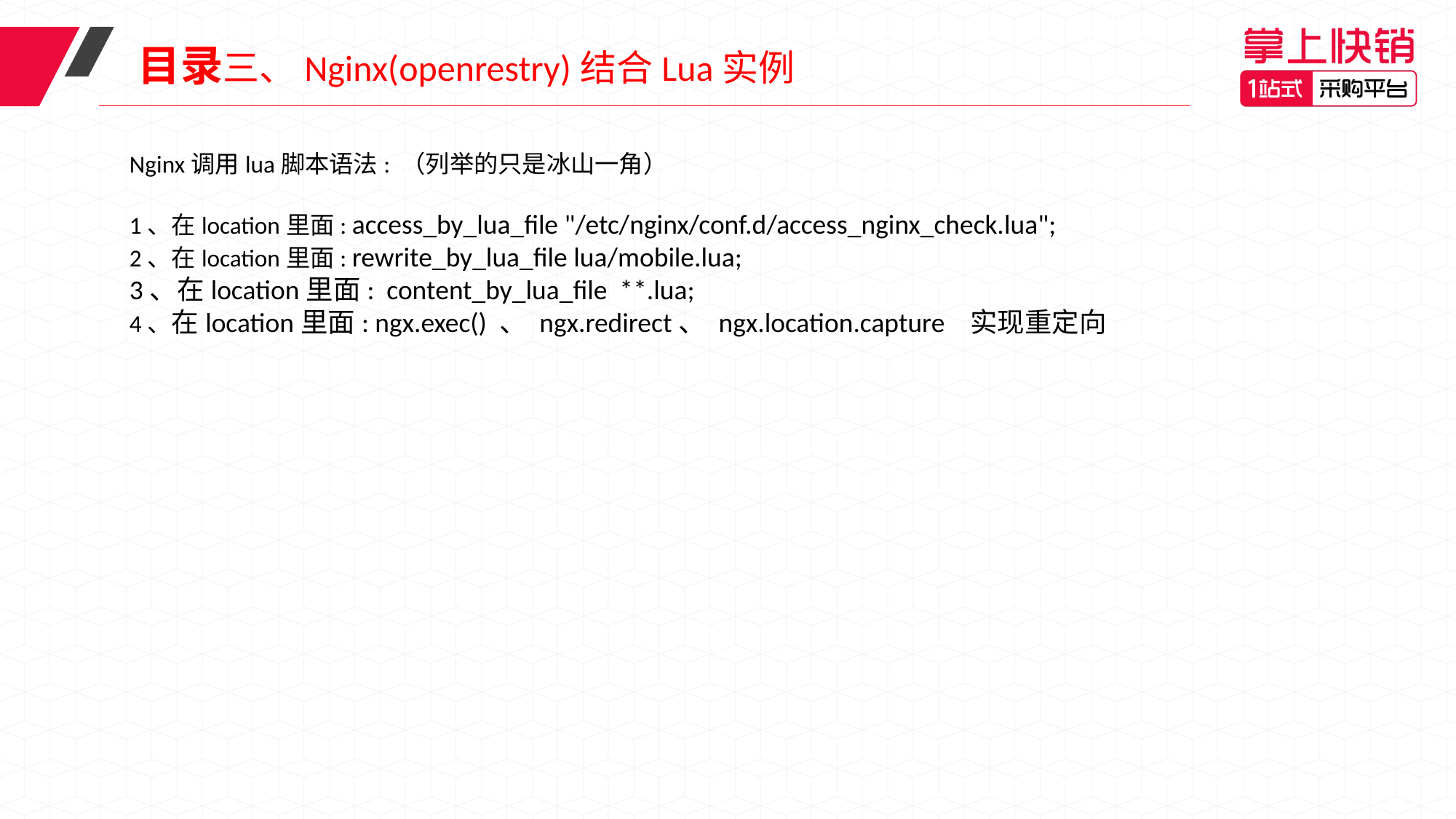

目录三、Nginx(openrestry)结合Lua实例

Nginx调用lua脚本语法: （列举的只是冰山一角）

1、在location里面: access_by_lua_file "/etc/nginx/conf.d/access_nginx_check.lua";
2、在location里面: rewrite_by_lua_file lua/mobile.lua;
3、在location里面:  content_by_lua_file  **.lua;
4、在location里面: ngx.exec() 、 ngx.redirect、 ngx.location.capture   实现重定向